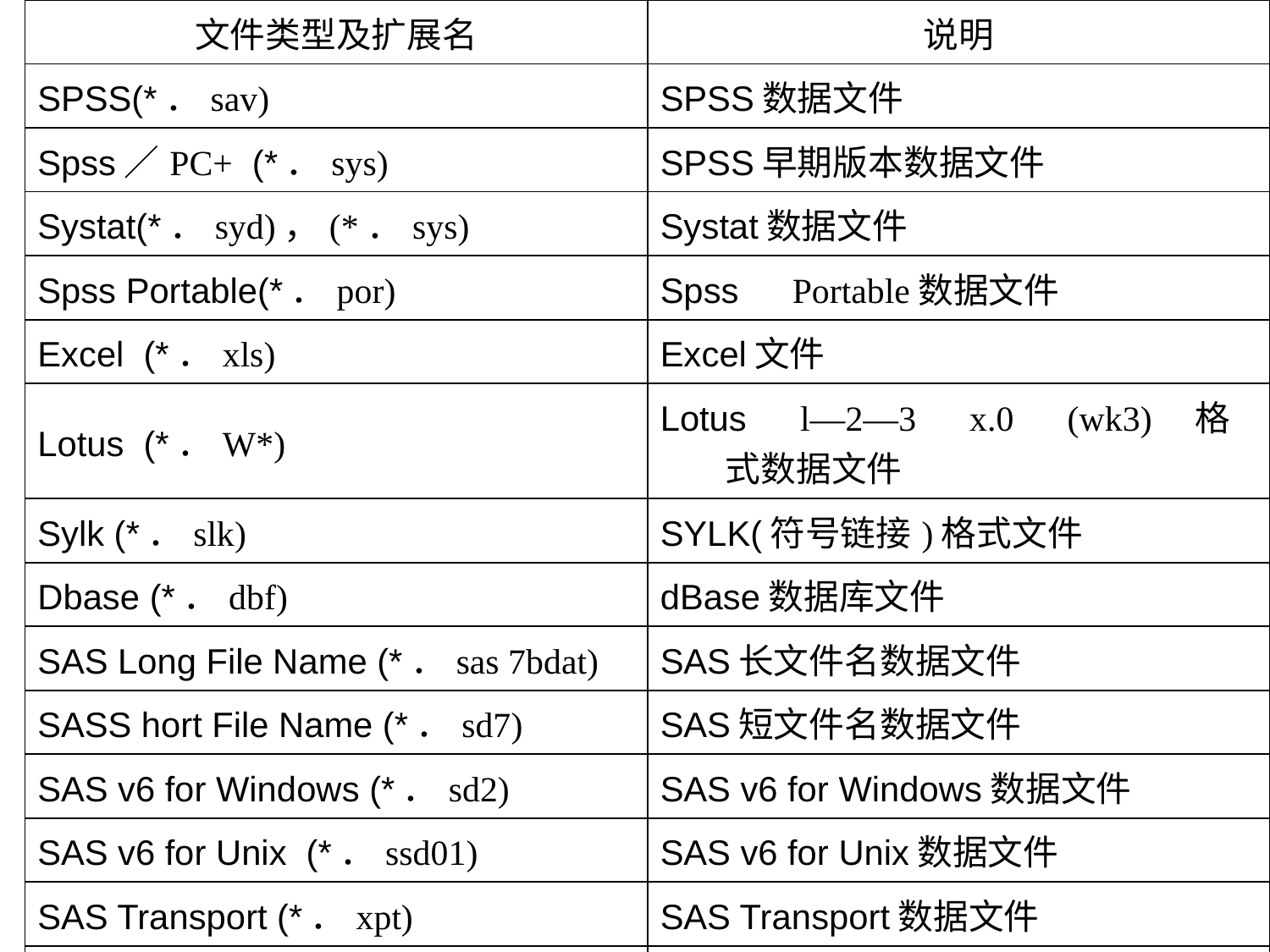

| 文件类型及扩展名 | 说明 |
| --- | --- |
| SPSS(\*．sav) | SPSS数据文件 |
| Spss／PC+ (\*．sys) | SPSS早期版本数据文件 |
| Systat(\*．syd)，(\*．sys) | Systat数据文件 |
| Spss Portable(\*．por) | Spss　Portable数据文件 |
| Excel (\*．xls) | Excel文件 |
| Lotus (\*．W\*) | Lotus　l—2—3　x.0　(wk3)　格式数据文件 |
| Sylk (\*．slk) | SYLK(符号链接)格式文件 |
| Dbase (\*．dbf) | dBase数据库文件 |
| SAS Long File Name (\*．sas 7bdat) | SAS长文件名数据文件 |
| SASS hort File Name (\*．sd7) | SAS短文件名数据文件 |
| SAS v6 for Windows (\*．sd2) | SAS v6 for Windows数据文件 |
| SAS v6 for Unix (\*．ssd01) | SAS v6 for Unix数据文件 |
| SAS Transport (\*．xpt) | SAS Transport数据文件 |
| Txt (\*．txt) | 文本文件 |
| Dat (\*．dat) | Tab分隔符数据文件 |